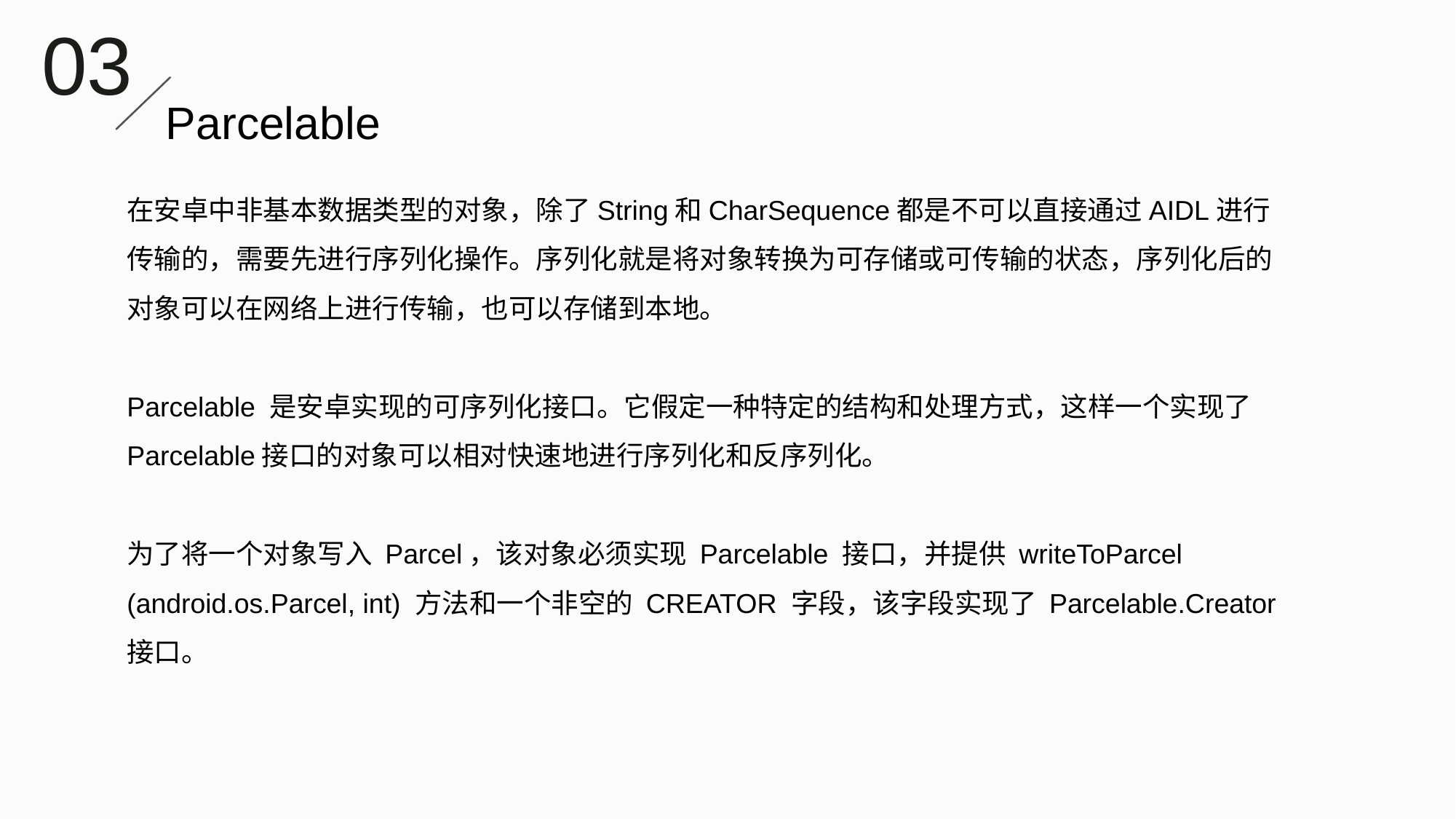

03
Parcelable
在安卓中非基本数据类型的对象，除了String和CharSequence都是不可以直接通过AIDL进行传输的，需要先进行序列化操作。序列化就是将对象转换为可存储或可传输的状态，序列化后的对象可以在网络上进行传输，也可以存储到本地。

Parcelable 是安卓实现的可序列化接口。它假定一种特定的结构和处理方式，这样一个实现了 Parcelable接口的对象可以相对快速地进行序列化和反序列化。

为了将一个对象写入 Parcel，该对象必须实现 Parcelable 接口，并提供 writeToParcel (android.os.Parcel, int) 方法和一个非空的 CREATOR 字段，该字段实现了 Parcelable.Creator 接口。